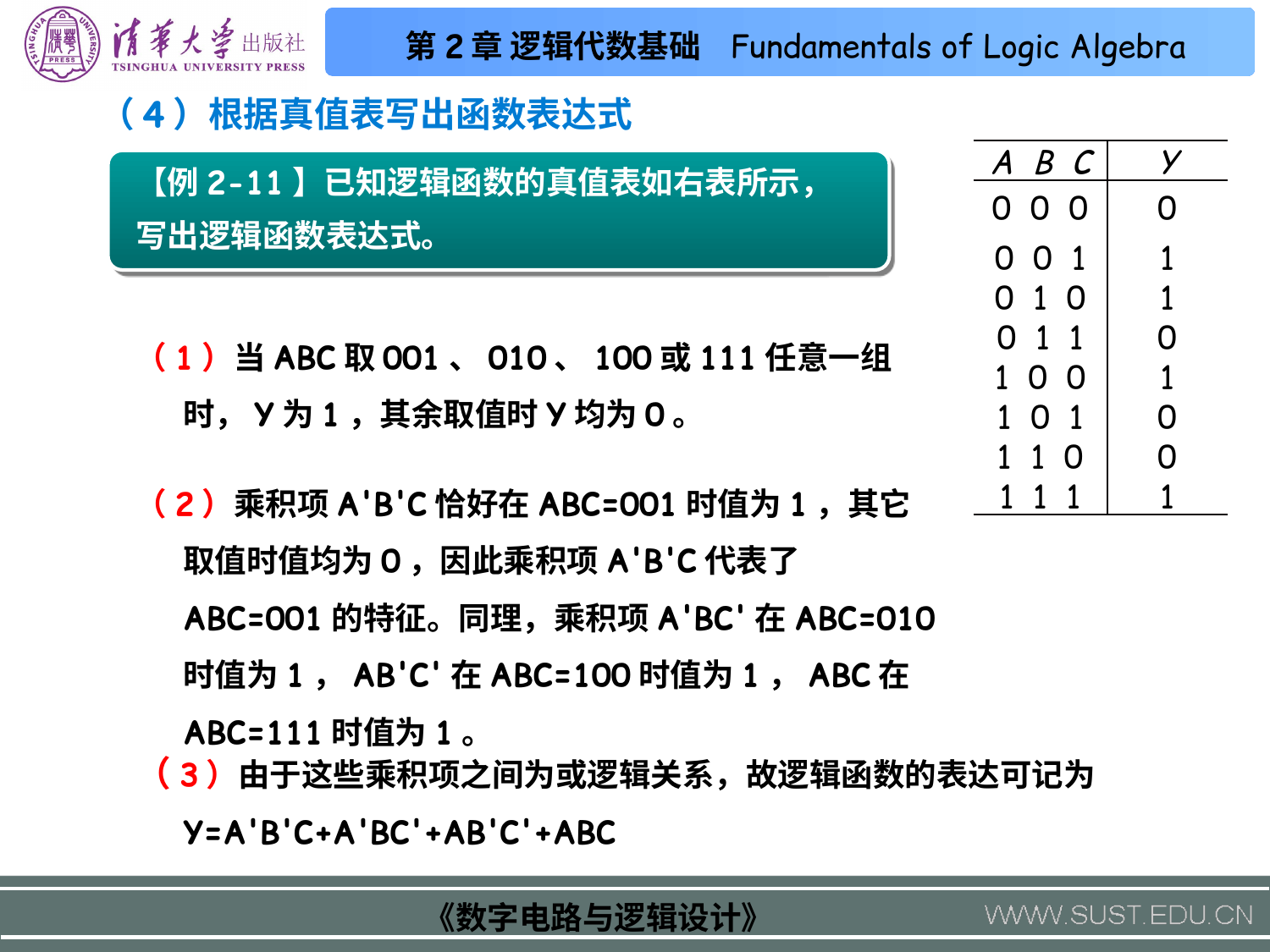

（4）根据真值表写出函数表达式
| A B C | Y |
| --- | --- |
| 0 0 0 | 0 |
| 0 0 1 | 1 |
| 0 1 0 | 1 |
| 0 1 1 | 0 |
| 1 0 0 | 1 |
| 1 0 1 | 0 |
| 1 1 0 | 0 |
| 1 1 1 | 1 |

【例2-11】已知逻辑函数的真值表如右表所示，
写出逻辑函数表达式。
（1）当ABC取001、010、100或111任意一组时，Y为1，其余取值时Y均为0。
（2）乘积项A'B'C恰好在ABC=001时值为1，其它取值时值均为0，因此乘积项A'B'C代表了ABC=001的特征。同理，乘积项A'BC'在ABC=010时值为1，AB'C'在ABC=100时值为1，ABC在ABC=111时值为1。
（3）由于这些乘积项之间为或逻辑关系，故逻辑函数的表达可记为Y=A'B'C+A'BC'+AB'C'+ABC